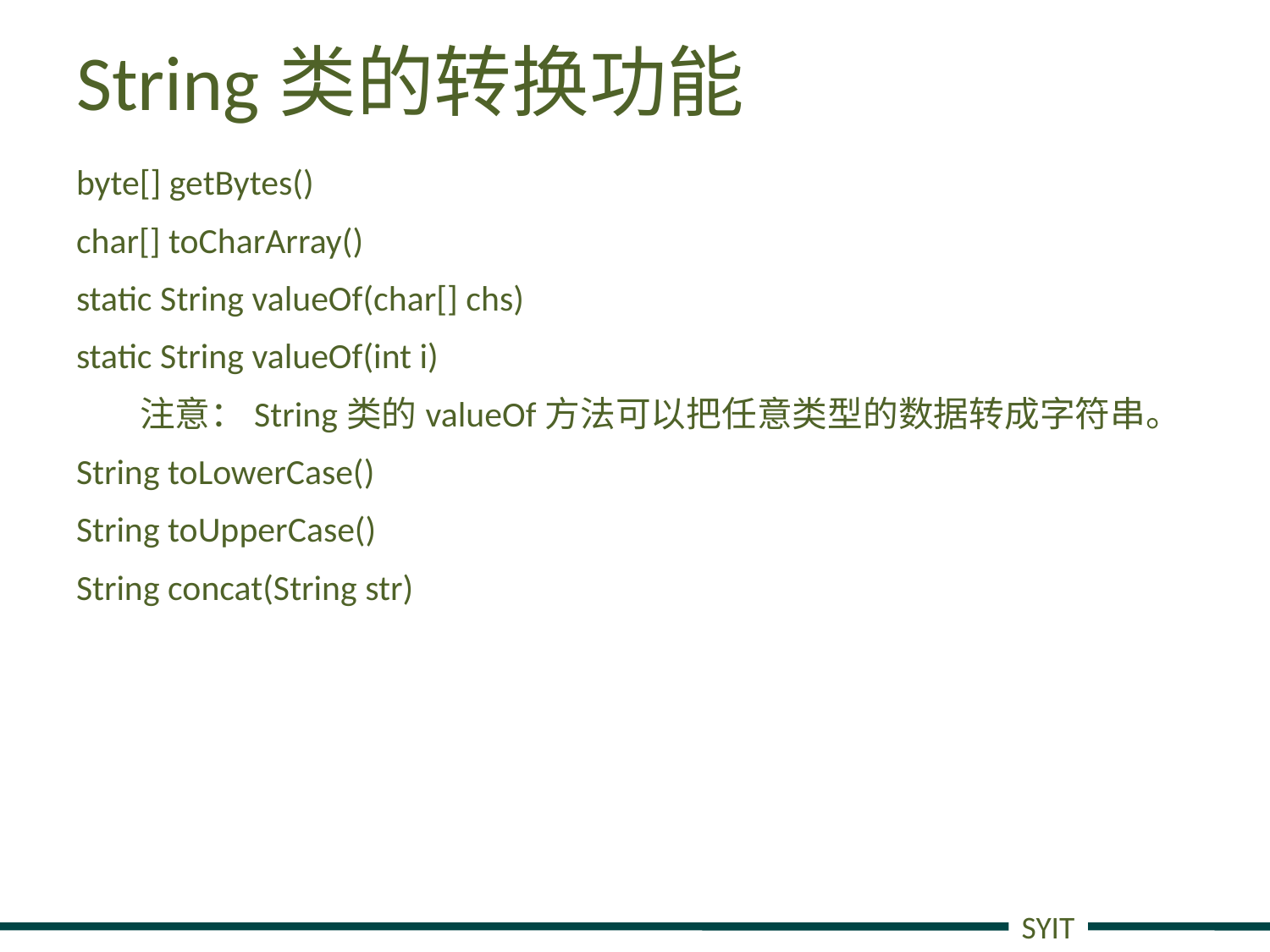

# String类的转换功能
byte[] getBytes()
char[] toCharArray()
static String valueOf(char[] chs)
static String valueOf(int i)
注意：String类的valueOf方法可以把任意类型的数据转成字符串。
String toLowerCase()
String toUpperCase()
String concat(String str)

SYIT